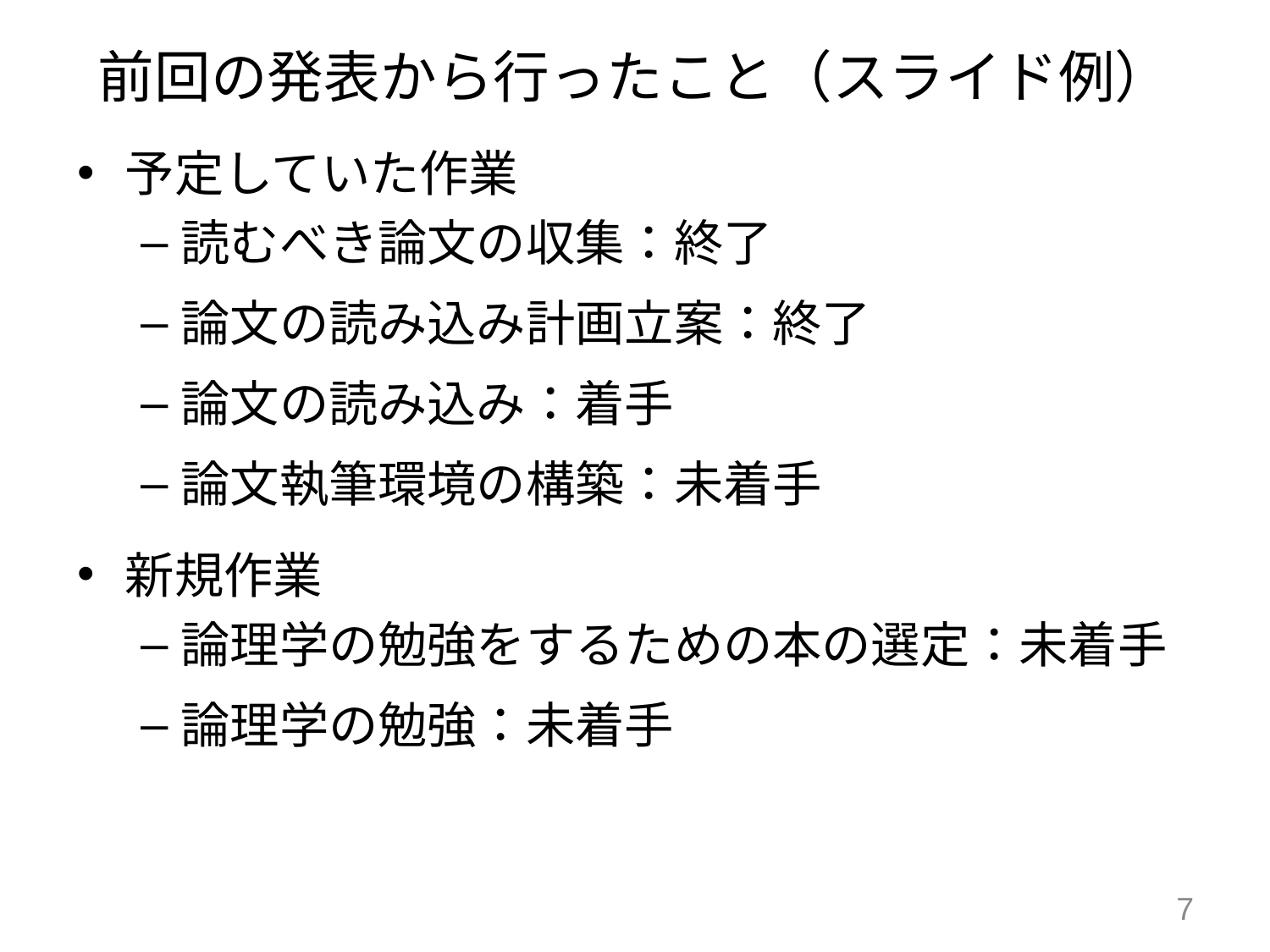

# 前回の発表から行ったこと（スライド例）
予定していた作業
読むべき論文の収集：終了
論文の読み込み計画立案：終了
論文の読み込み：着手
論文執筆環境の構築：未着手
新規作業
論理学の勉強をするための本の選定：未着手
論理学の勉強：未着手

7